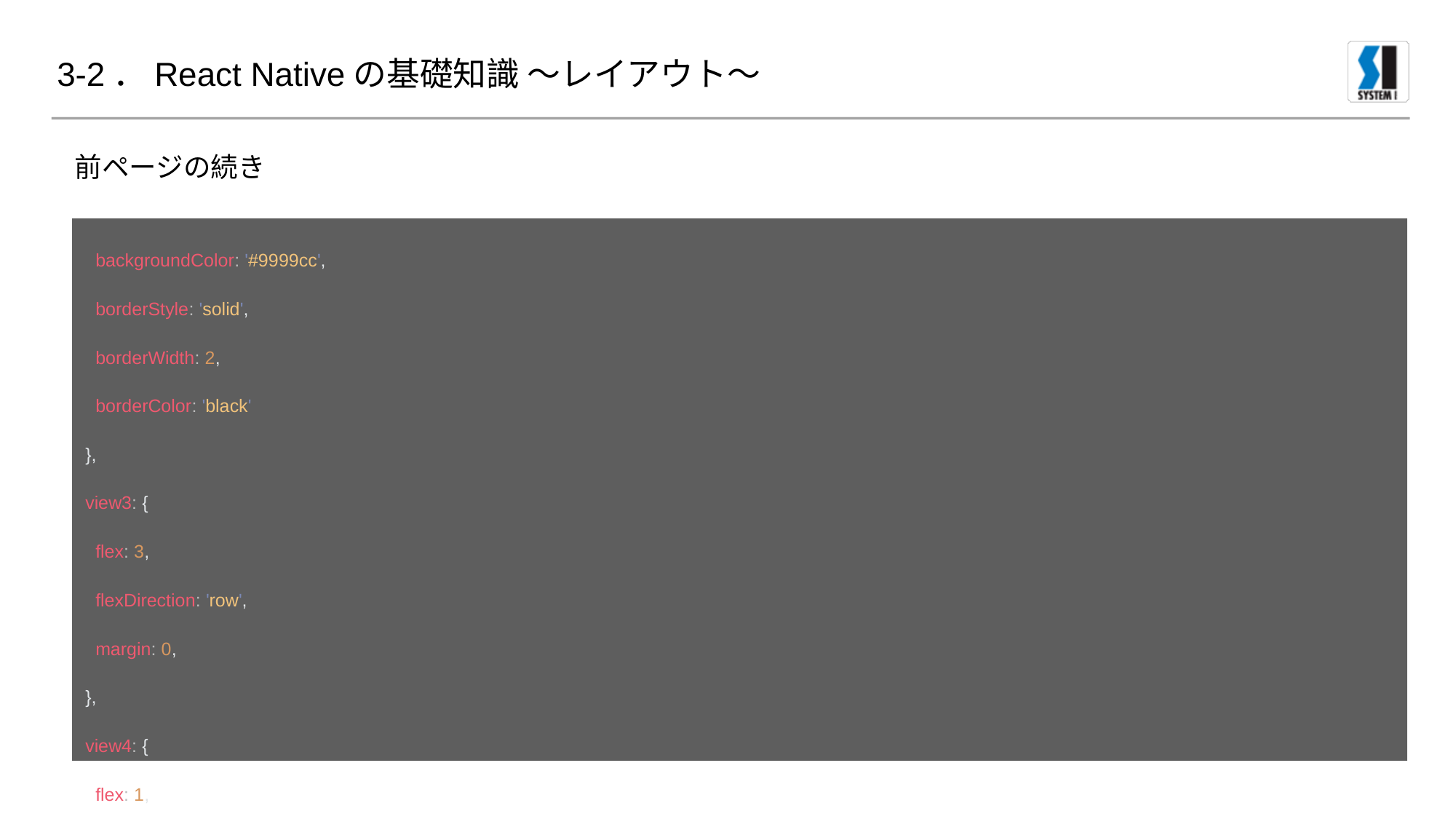

# 3-2．React Nativeの基礎知識 ～レイアウト～
前ページの続き
    backgroundColor: '#9999cc',
    borderStyle: 'solid',
    borderWidth: 2,
    borderColor: 'black'
  },
  view3: {
    flex: 3,
    flexDirection: 'row',
    margin: 0,
  },
  view4: {
    flex: 1,
    margin: 5,
    backgroundColor: '#ccccff',
    borderStyle: 'solid',
    borderWidth: 2,
    borderColor: 'black'
  },
});